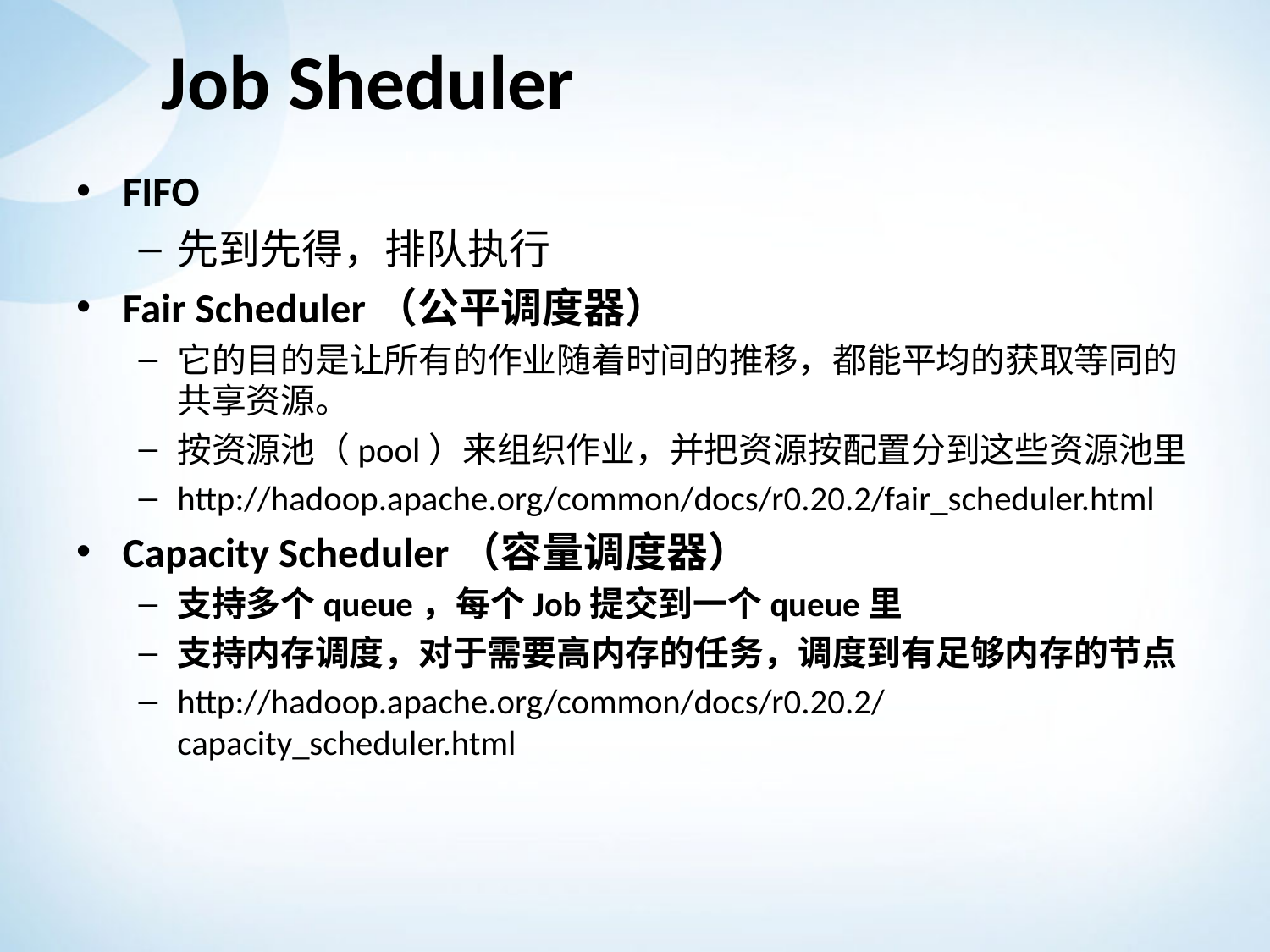

# Job Sheduler
FIFO
先到先得，排队执行
Fair Scheduler（公平调度器）
它的目的是让所有的作业随着时间的推移，都能平均的获取等同的共享资源。
按资源池（pool）来组织作业，并把资源按配置分到这些资源池里
http://hadoop.apache.org/common/docs/r0.20.2/fair_scheduler.html
Capacity Scheduler（容量调度器）
支持多个queue，每个Job提交到一个queue里
支持内存调度，对于需要高内存的任务，调度到有足够内存的节点
http://hadoop.apache.org/common/docs/r0.20.2/capacity_scheduler.html